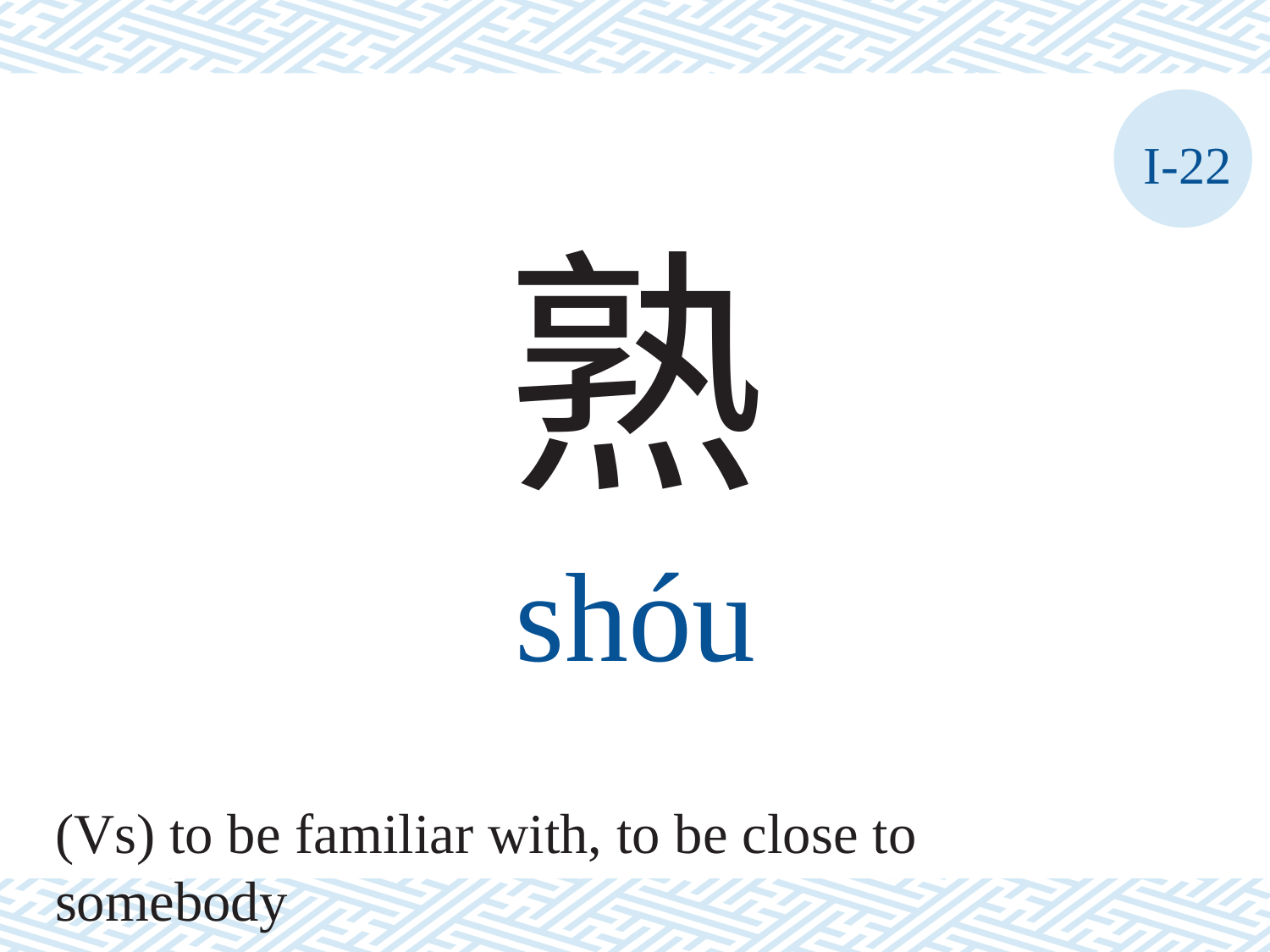

I-22
熟
shóu
(Vs) to be familiar with, to be close to somebody